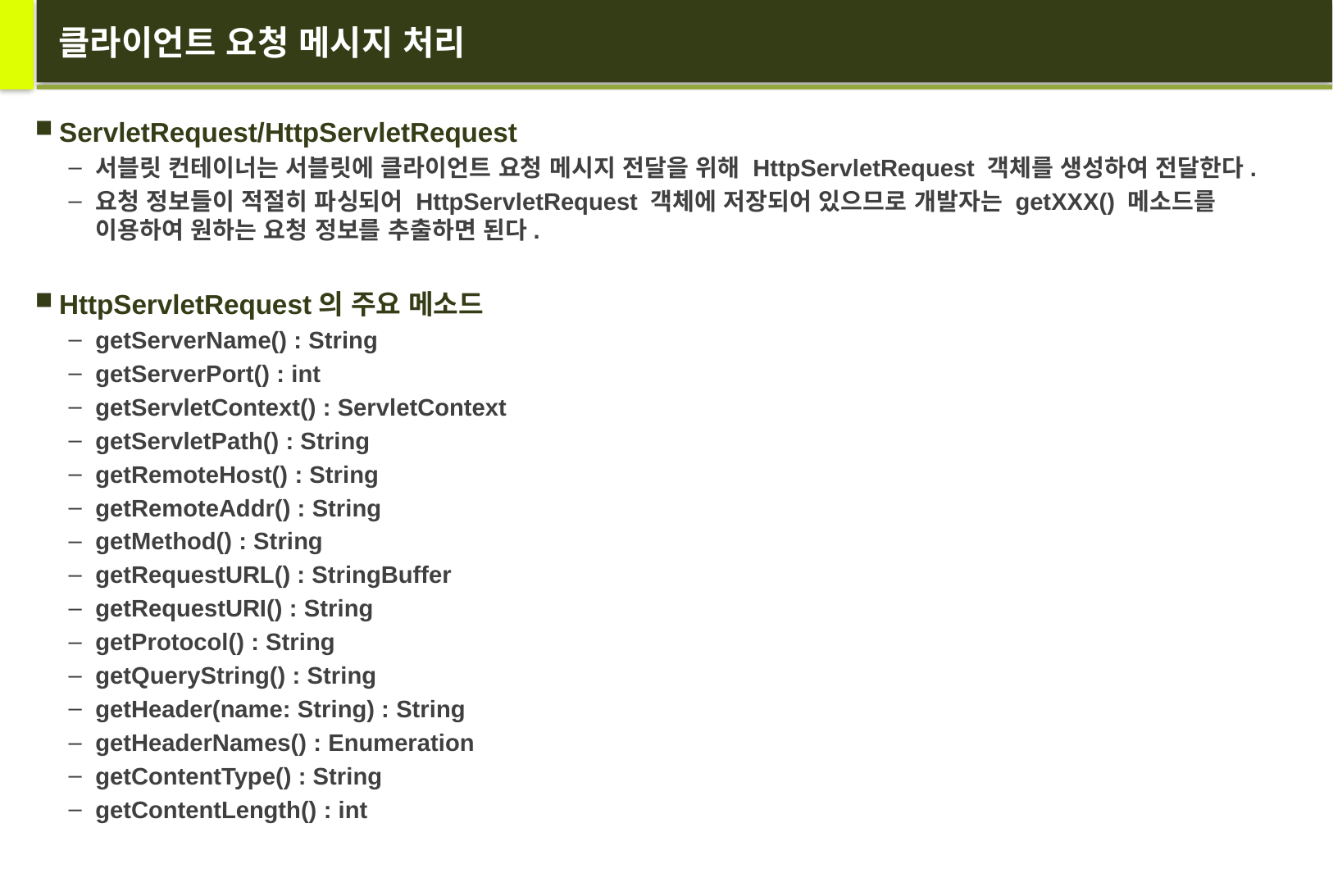

# 클라이언트 요청 메시지 처리
ServletRequest/HttpServletRequest
서블릿 컨테이너는 서블릿에 클라이언트 요청 메시지 전달을 위해 HttpServletRequest 객체를 생성하여 전달한다.
요청 정보들이 적절히 파싱되어 HttpServletRequest 객체에 저장되어 있으므로 개발자는 getXXX() 메소드를 이용하여 원하는 요청 정보를 추출하면 된다.

HttpServletRequest의 주요 메소드
getServerName() : String
getServerPort() : int
getServletContext() : ServletContext
getServletPath() : String
getRemoteHost() : String
getRemoteAddr() : String
getMethod() : String
getRequestURL() : StringBuffer
getRequestURI() : String
getProtocol() : String
getQueryString() : String
getHeader(name: String) : String
getHeaderNames() : Enumeration
getContentType() : String
getContentLength() : int